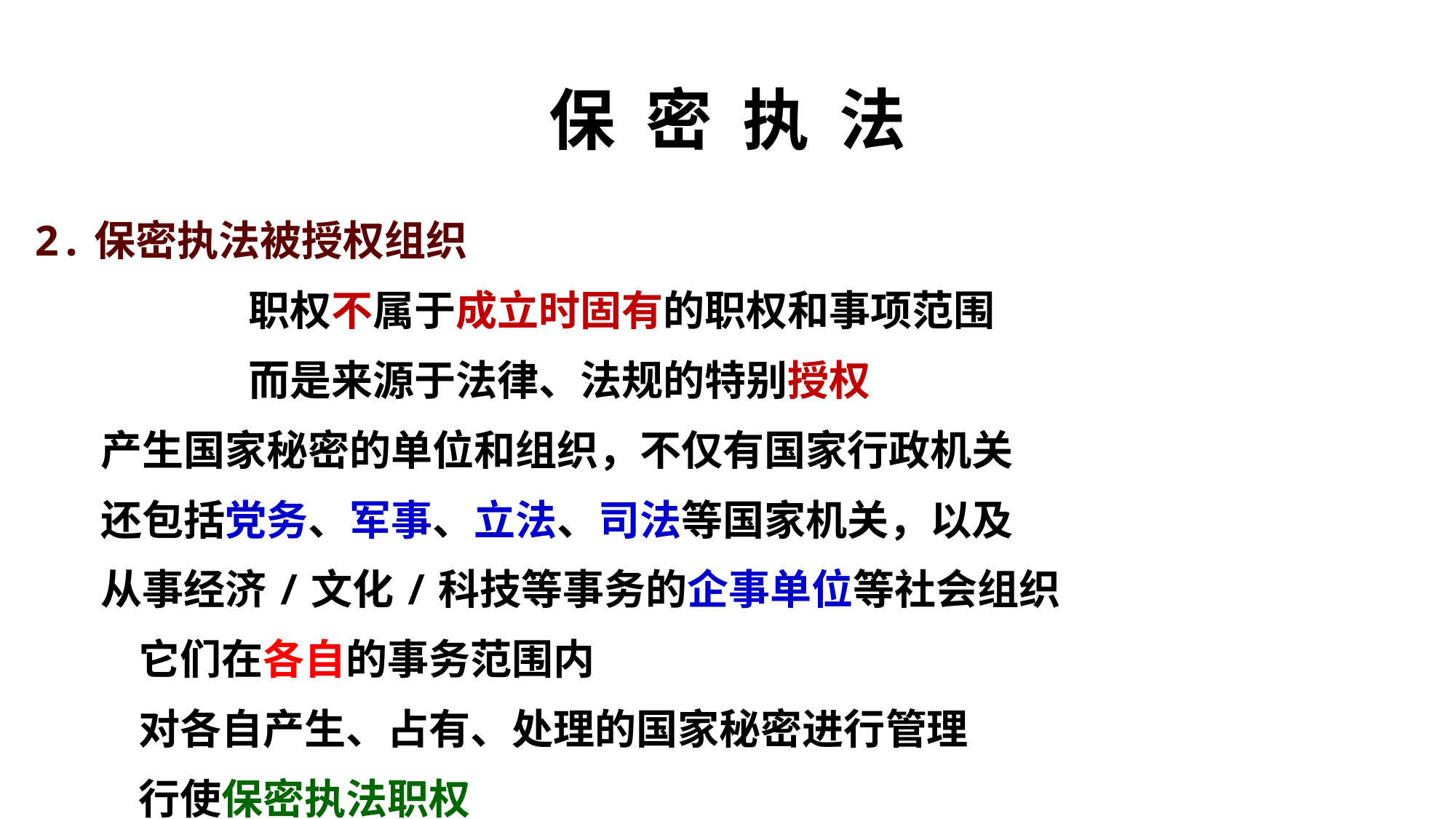

# 保  密  执  法
2.保密执法被授权组织
	  	职权不属于成立时固有的职权和事项范围
	  	而是来源于法律、法规的特别授权
      产生国家秘密的单位和组织，不仅有国家行政机关
      还包括党务、军事、立法、司法等国家机关，以及
      从事经济/文化/科技等事务的企事单位等社会组织
          它们在各自的事务范围内
          对各自产生、占有、处理的国家秘密进行管理
          行使保密执法职权